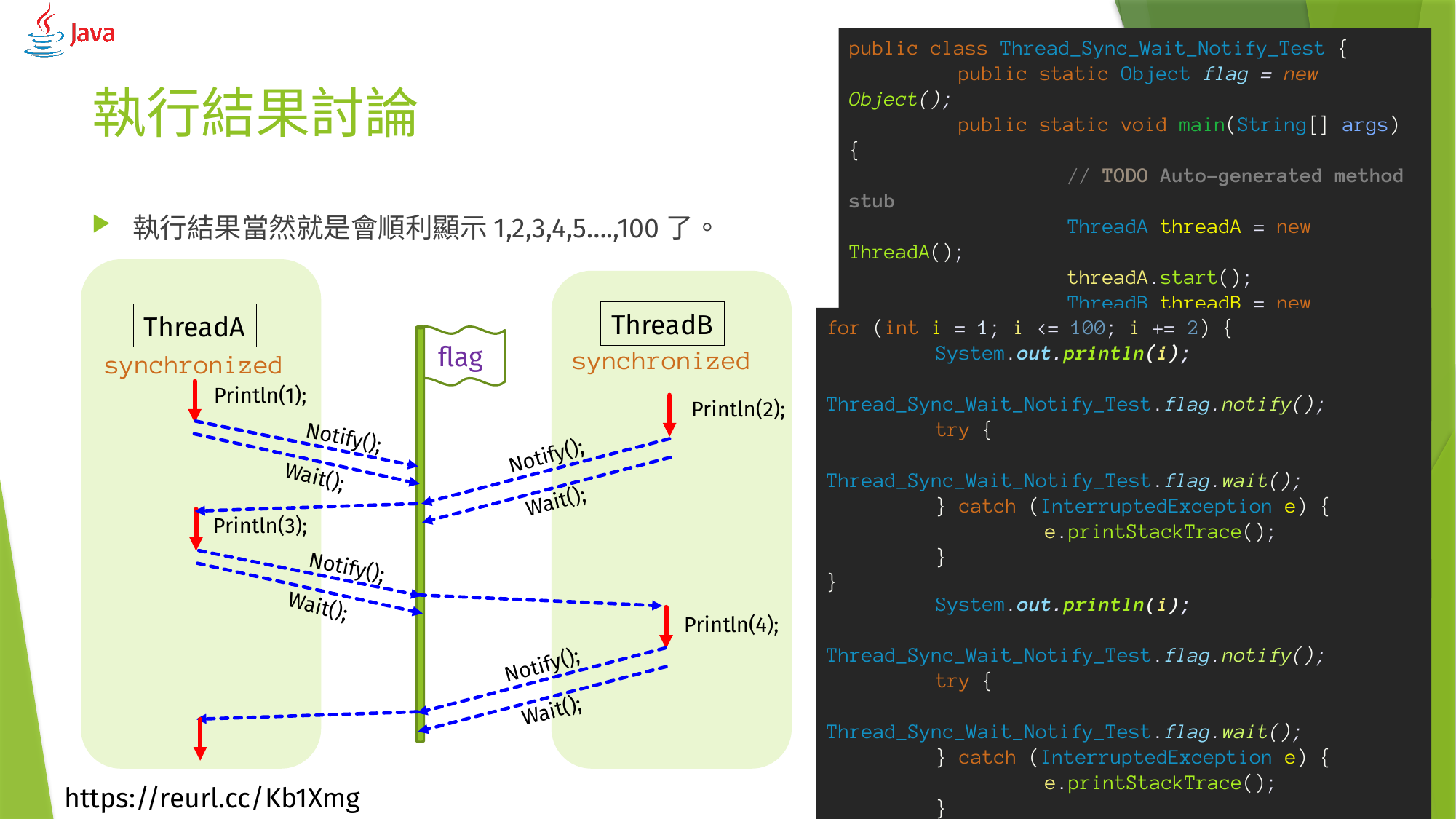

public class Thread_Sync_Wait_Notify_Test {
	public static Object flag = new Object();
	public static void main(String[] args) {
		// TODO Auto-generated method stub
		ThreadA threadA = new ThreadA();
		threadA.start();
		ThreadB threadB = new ThreadB();
		threadB.start();
	}
}
# 執行結果討論
執行結果當然就是會順利顯示1,2,3,4,5….,100了。

ThreadA

ThreadB
for (int i = 1; i <= 100; i += 2) {
	System.out.println(i);
	Thread_Sync_Wait_Notify_Test.flag.notify();
	try {
		Thread_Sync_Wait_Notify_Test.flag.wait();
	} catch (InterruptedException e) {
		e.printStackTrace();
	}
}
flag

synchronized
synchronized
Println(1);
Println(2);
Notify();
Wait();
Notify();
Wait();
Println(3);
Notify();
Wait();
for (int i = 2; i <= 100; i += 2) {
	System.out.println(i);
	Thread_Sync_Wait_Notify_Test.flag.notify();
	try {
		Thread_Sync_Wait_Notify_Test.flag.wait();
	} catch (InterruptedException e) {
		e.printStackTrace();
	}
}
Println(4);
Notify();
Wait();